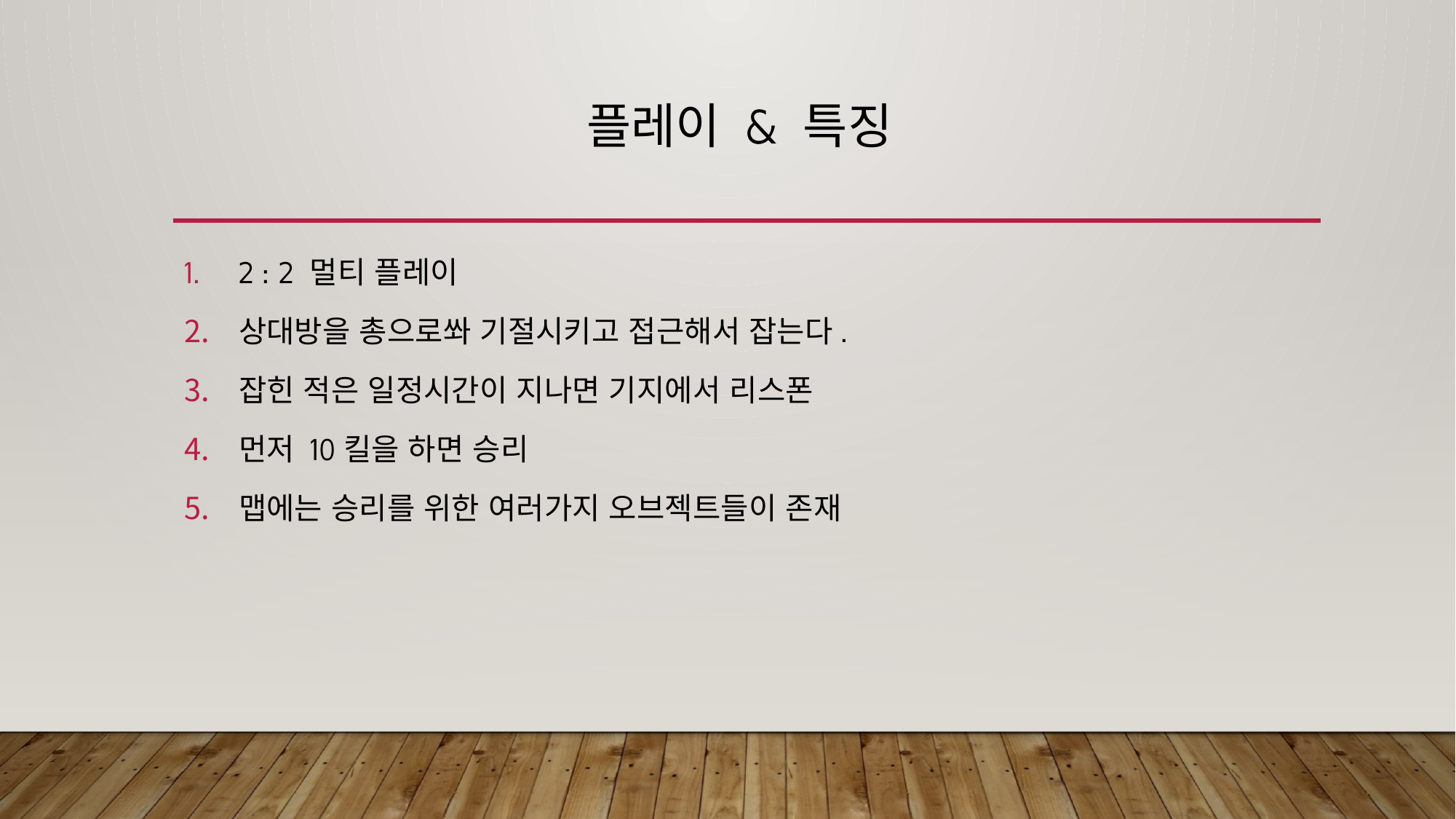

# 플레이 & 특징
2 : 2 멀티 플레이
상대방을 총으로쏴 기절시키고 접근해서 잡는다.
잡힌 적은 일정시간이 지나면 기지에서 리스폰
먼저 10킬을 하면 승리
맵에는 승리를 위한 여러가지 오브젝트들이 존재